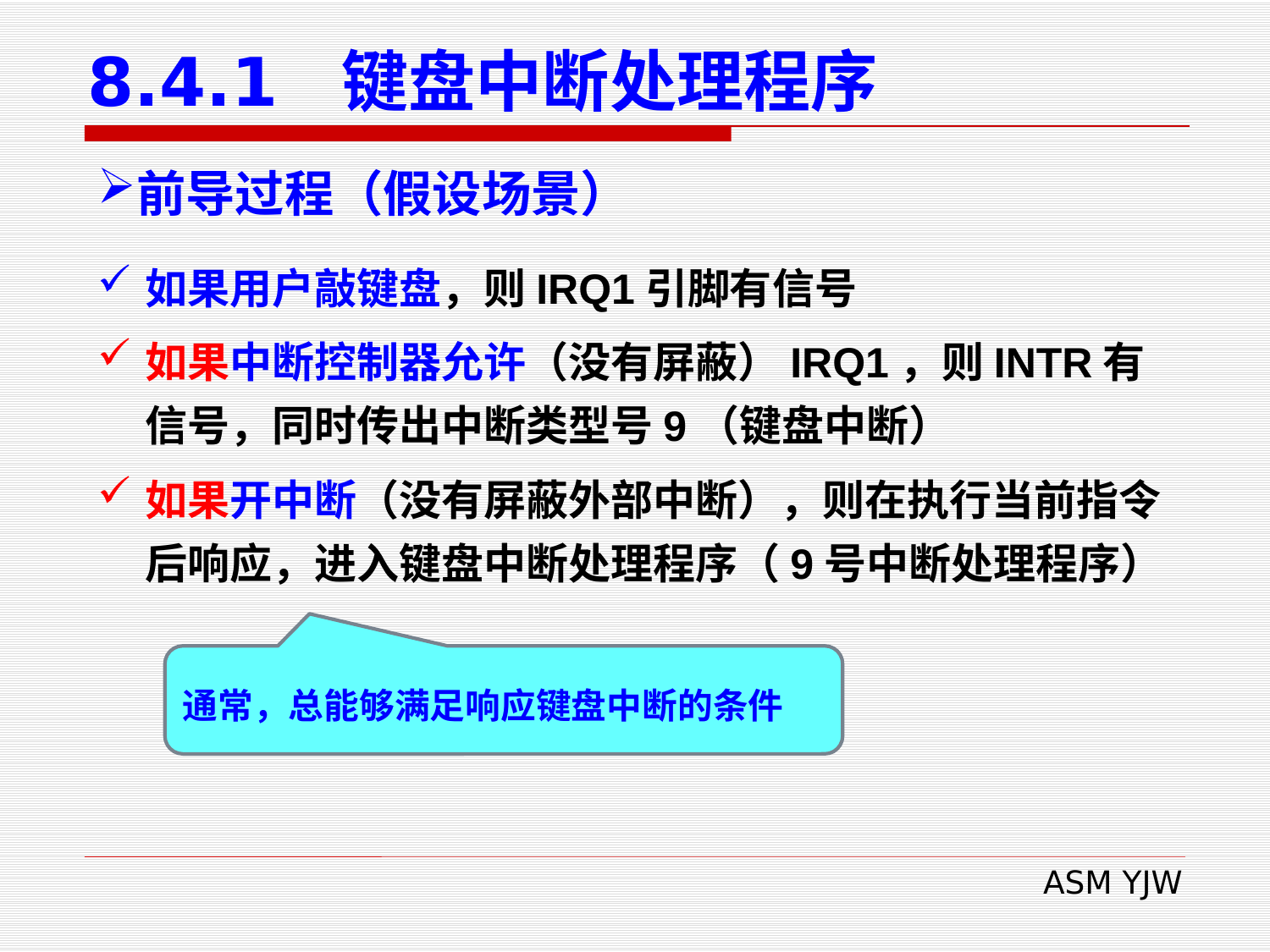

# 8.4.1  键盘中断处理程序
前导过程（假设场景）
如果用户敲键盘，则IRQ1引脚有信号
如果中断控制器允许（没有屏蔽）IRQ1，则INTR有信号，同时传出中断类型号9（键盘中断）
如果开中断（没有屏蔽外部中断），则在执行当前指令后响应，进入键盘中断处理程序（9号中断处理程序）
通常，总能够满足响应键盘中断的条件